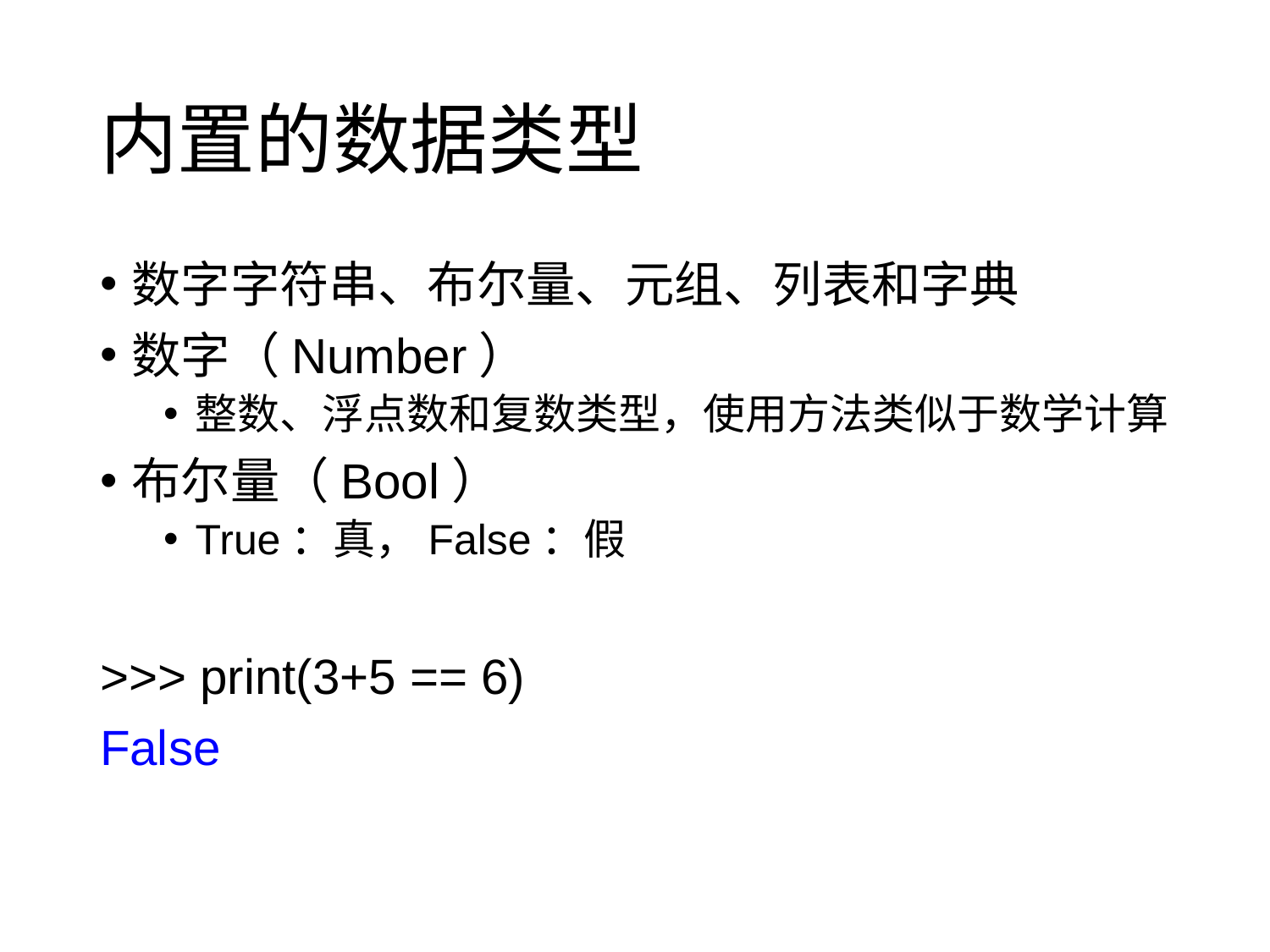

# 内置的数据类型
数字字符串、布尔量、元组、列表和字典
数字（Number）
整数、浮点数和复数类型，使用方法类似于数学计算
布尔量（Bool）
True：真，False：假

>>> print(3+5 == 6)
False